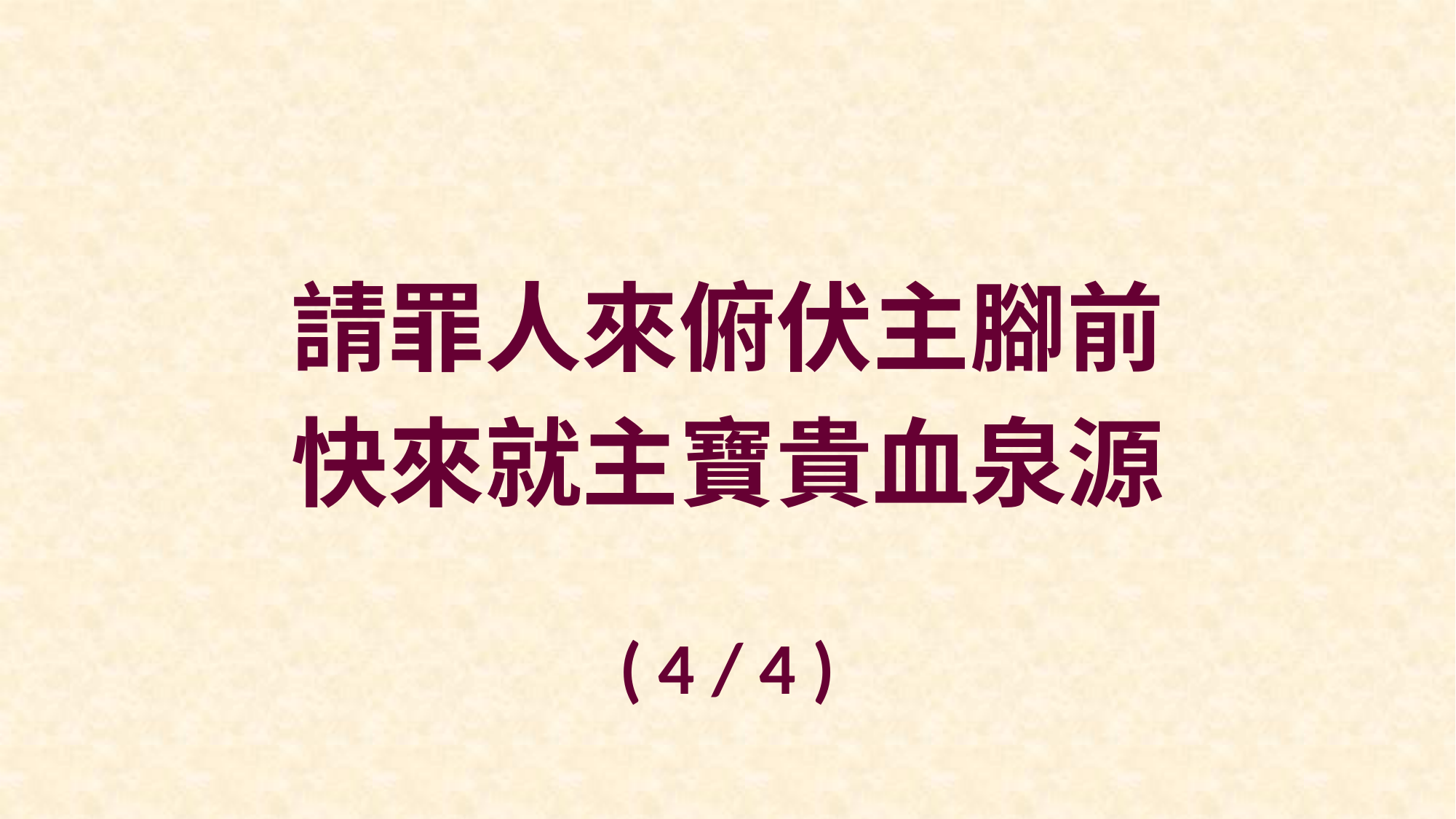

請罪人來俯伏主腳前
快來就主寶貴血泉源
( 4 / 4 )